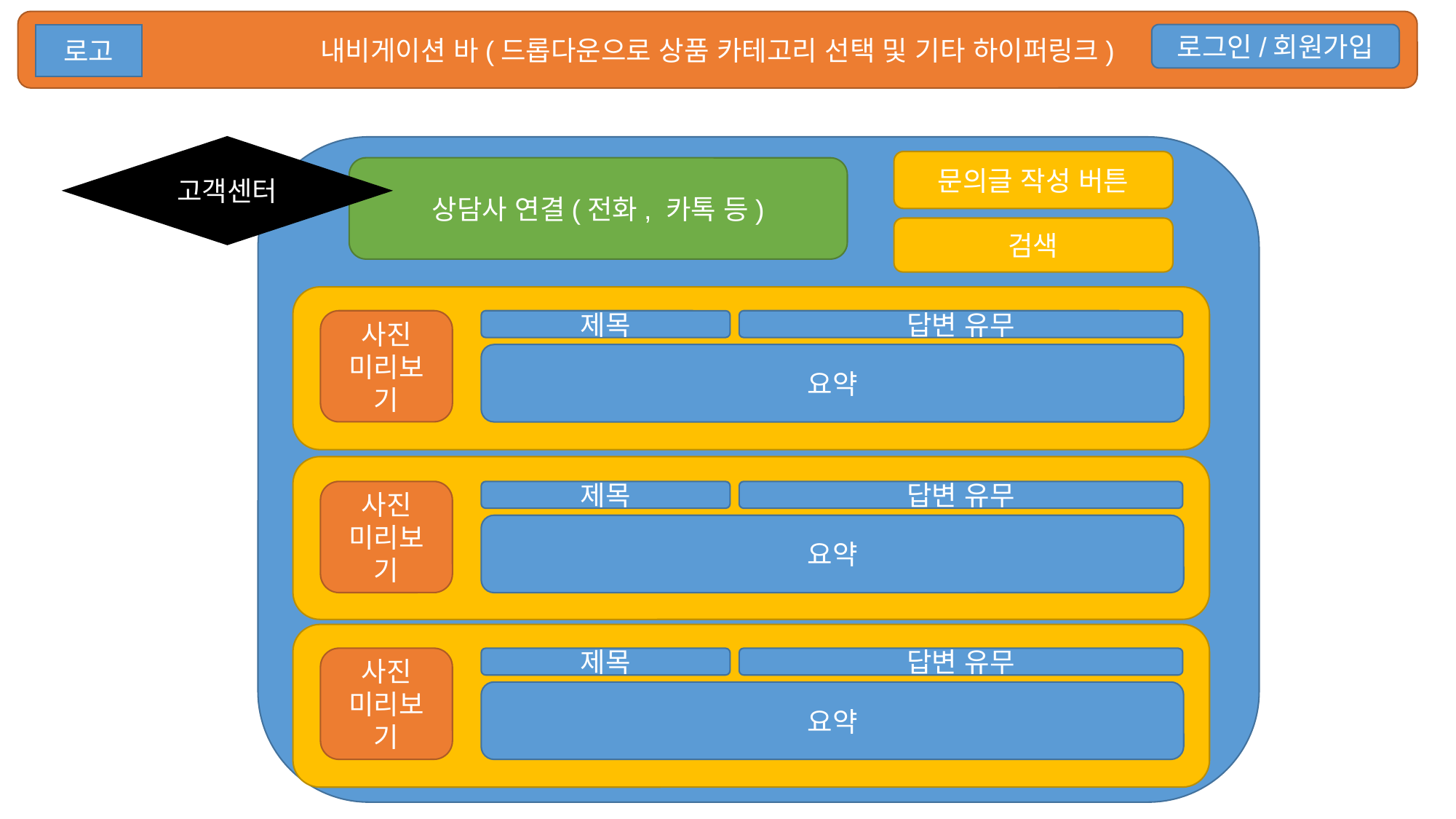

내비게이션 바(드롭다운으로 상품 카테고리 선택 및 기타 하이퍼링크)
로고
로그인/회원가입
고객센터

문의글 작성 버튼

사진 미리보기
제목
답변 유무
요약

사진 미리보기
제목
답변 유무
요약

사진 미리보기
제목
답변 유무
요약
상담사 연결(전화, 카톡 등)
검색